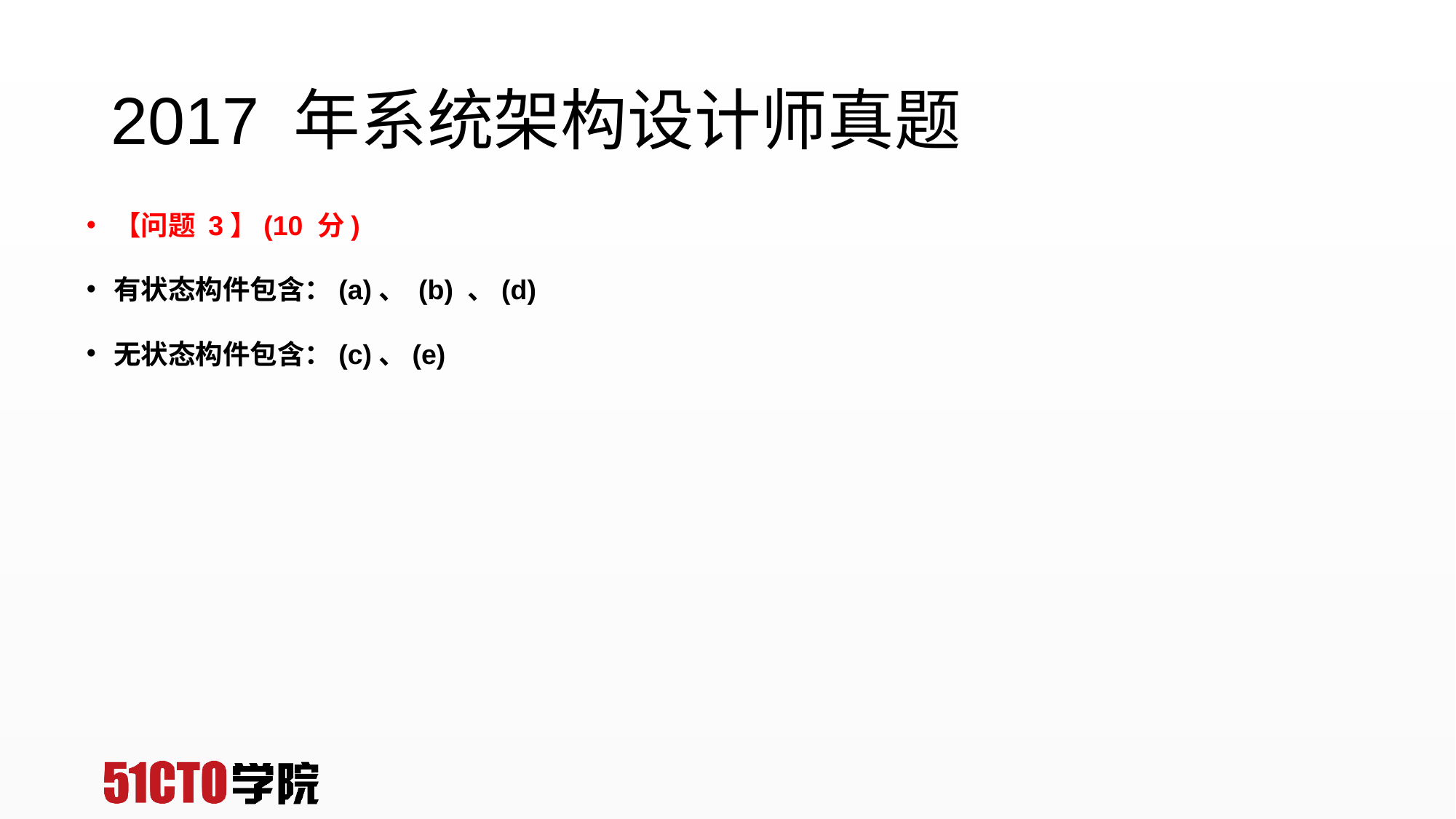

# 2017 年系统架构设计师真题
【问题 3】(10 分)
有状态构件包含：(a)、 (b) 、(d)
无状态构件包含：(c)、(e)